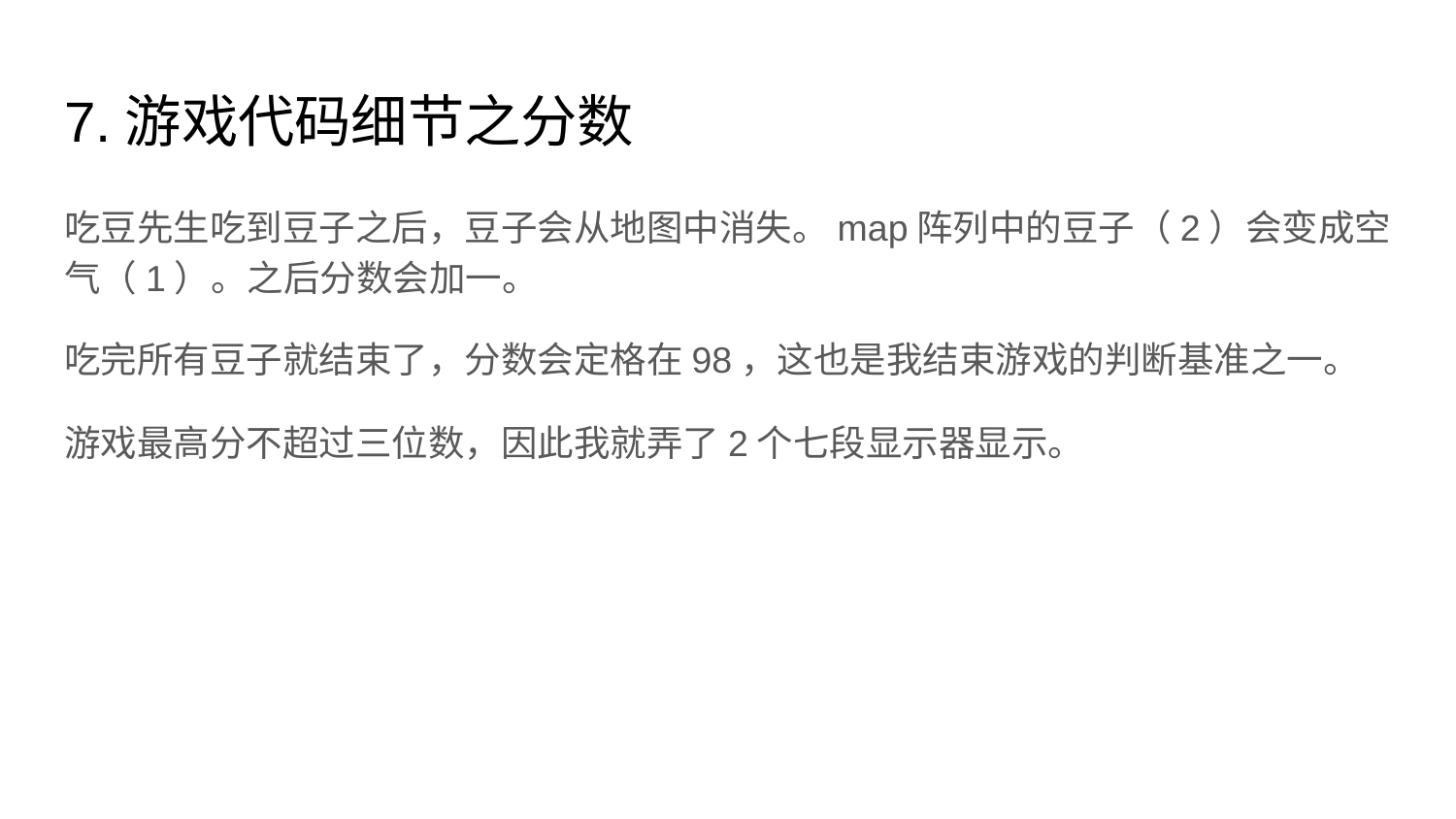

# 7.游戏代码细节之分数
吃豆先生吃到豆子之后，豆子会从地图中消失。map阵列中的豆子（2）会变成空气（1）。之后分数会加一。
吃完所有豆子就结束了，分数会定格在98，这也是我结束游戏的判断基准之一。
游戏最高分不超过三位数，因此我就弄了2个七段显示器显示。